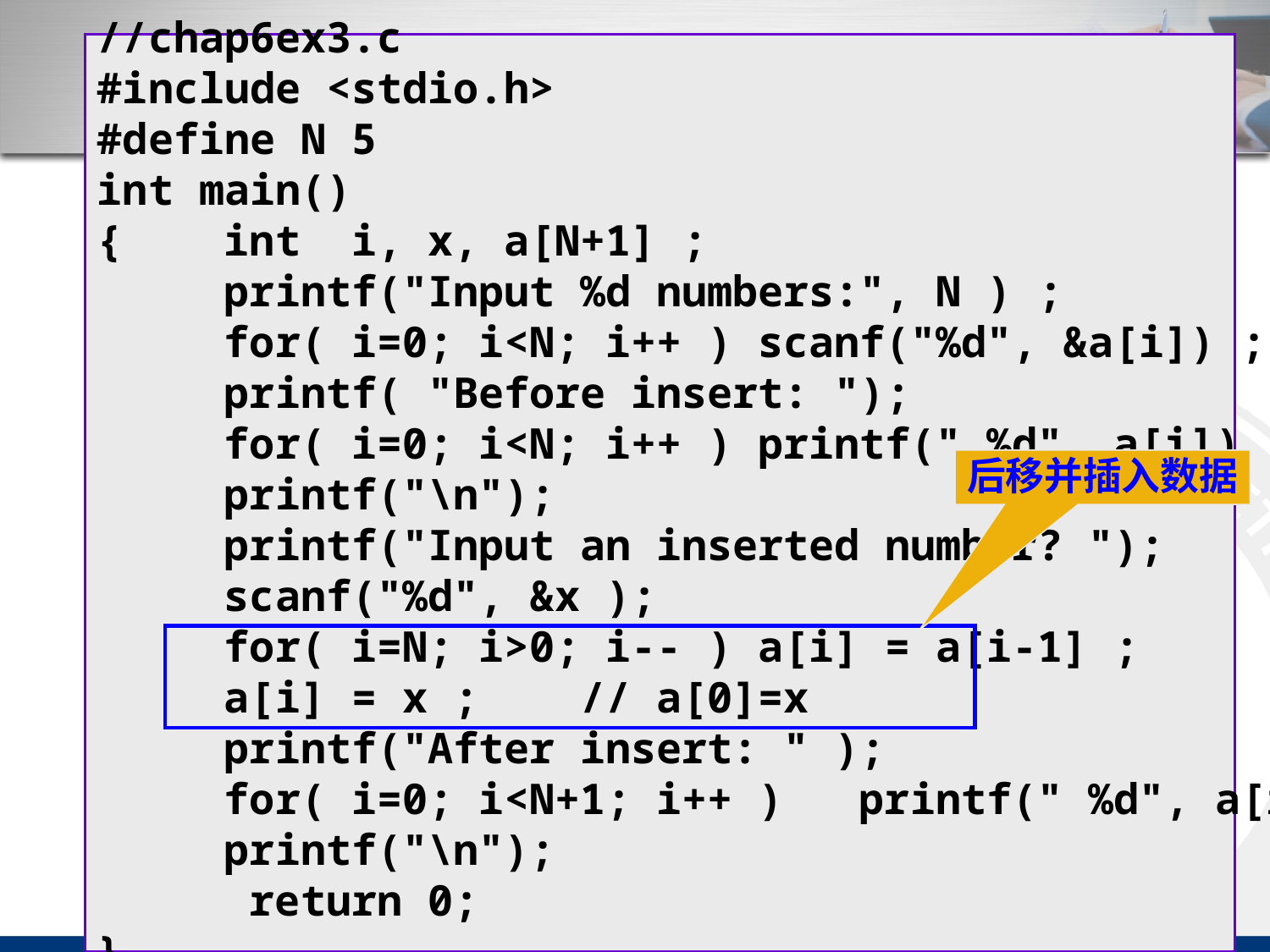

//chap6ex3.c
#include <stdio.h>
#define N 5
int main()
{	int  i, x, a[N+1] ;
	printf("Input %d numbers:", N ) ;
	for( i=0; i<N; i++ ) scanf("%d", &a[i]) ;
	printf( "Before insert: ");
	for( i=0; i<N; i++ ) printf(" %d", a[i]) ;
	printf("\n");
	printf("Input an inserted number? ");
	scanf("%d", &x );
	for( i=N; i>0; i-- ) a[i] = a[i-1] ;
	a[i] = x ;    // a[0]=x
	printf("After insert: " );
	for( i=0; i<N+1; i++ )	printf(" %d", a[i] ) ;
	printf("\n");
      return 0;
}
# 数组应用举例
后移并插入数据